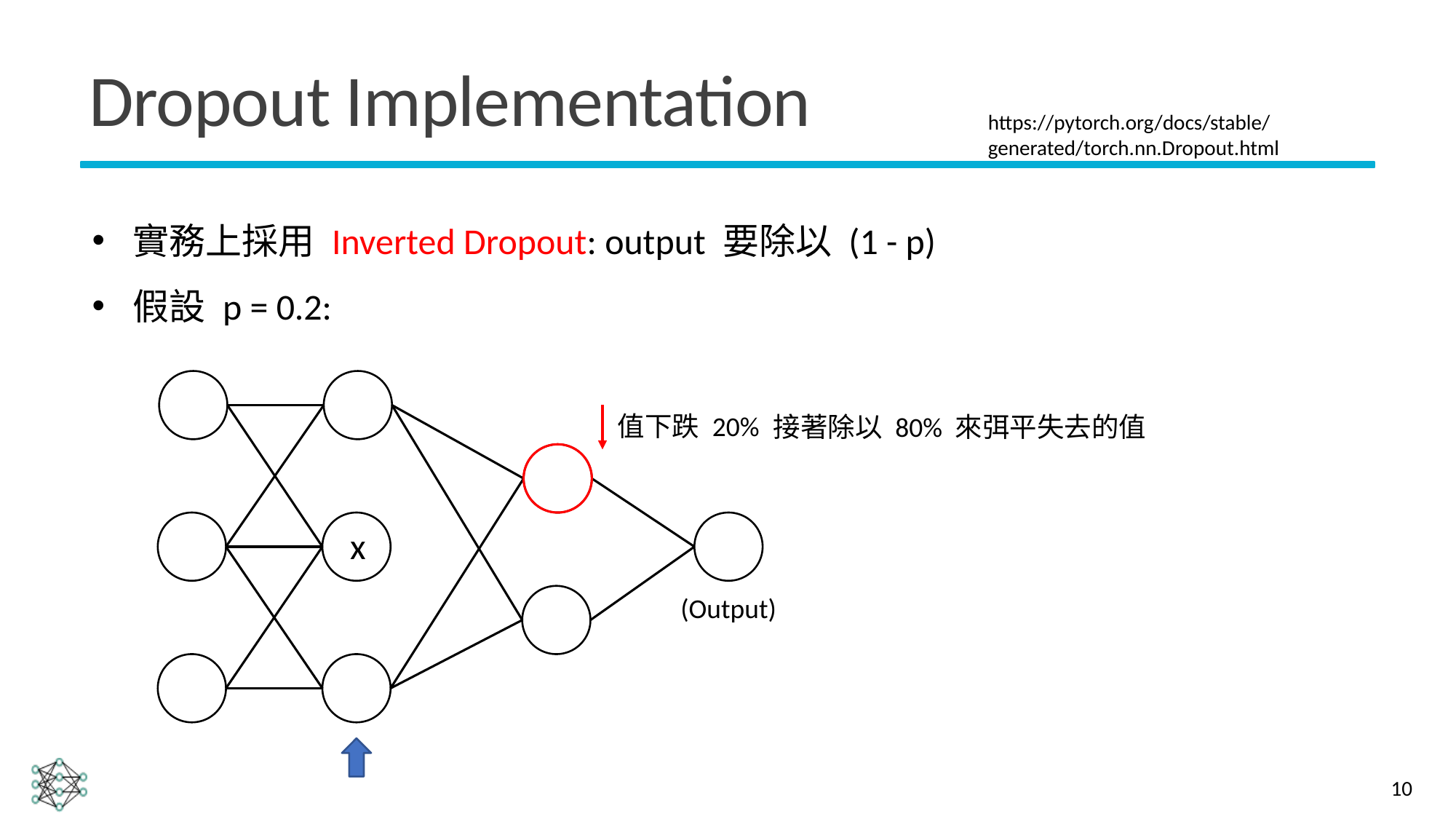

# Dropout Implementation
https://pytorch.org/docs/stable/generated/torch.nn.Dropout.html
實務上採用 Inverted Dropout: output 要除以 (1 - p)
假設 p = 0.2:

值下跌 20%
接著除以 80% 來弭平失去的值

x

(Output)

10